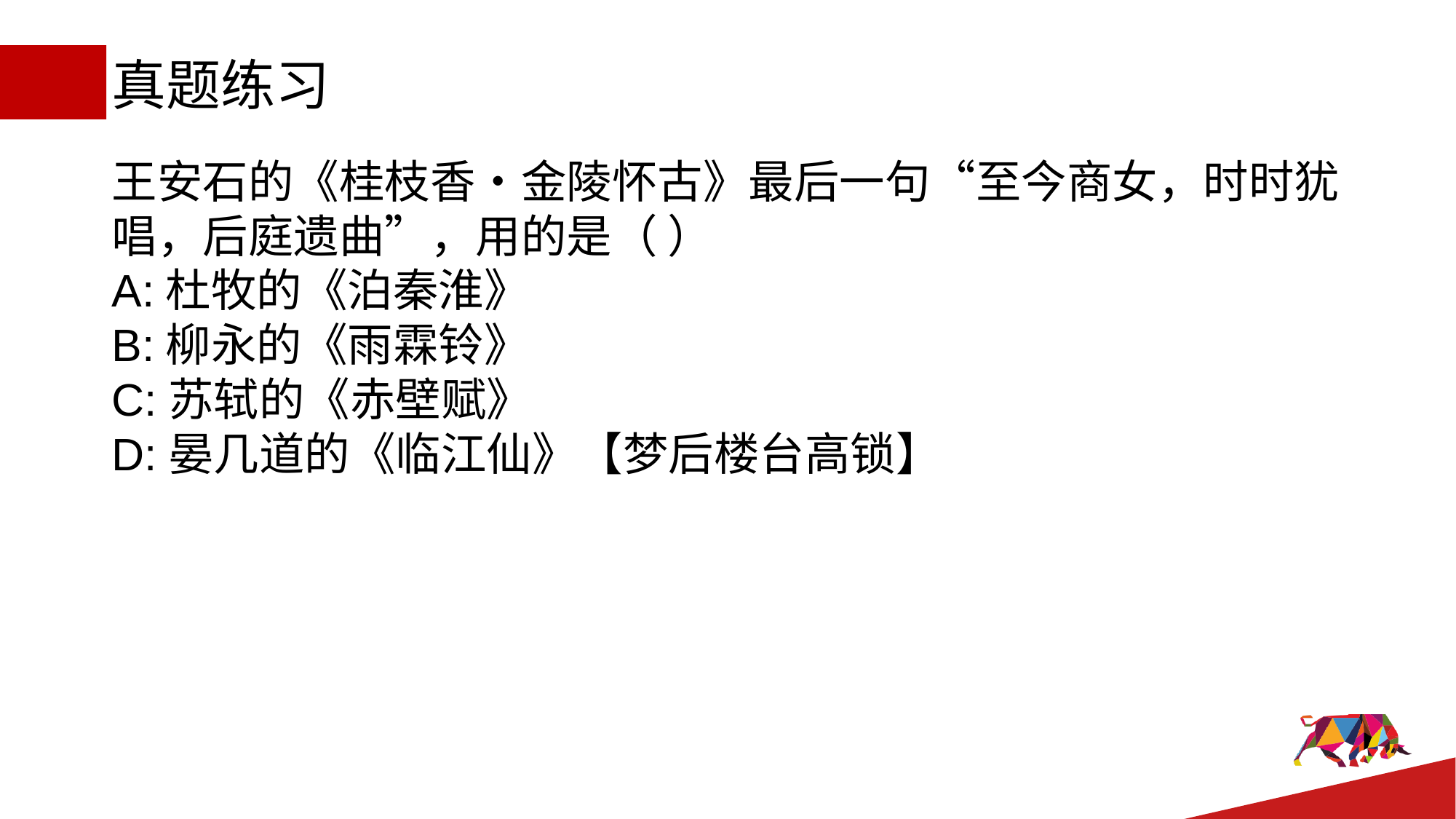

# 真题练习
王安石的《桂枝香•金陵怀古》最后一句“至今商女，时时犹唱，后庭遗曲”，用的是（ ）
A:杜牧的《泊秦淮》
B:柳永的《雨霖铃》
C:苏轼的《赤壁赋》
D:晏几道的《临江仙》【梦后楼台高锁】